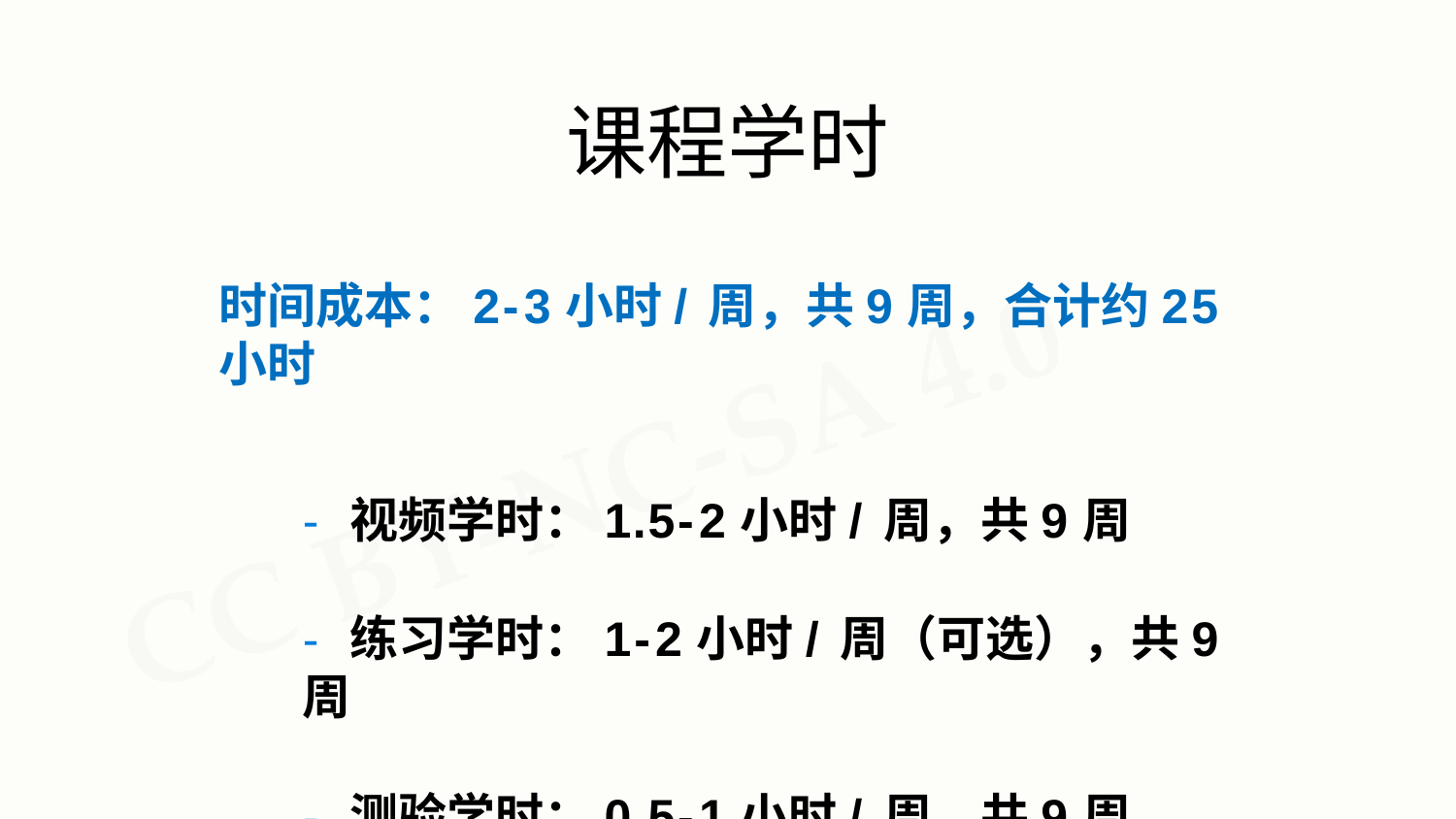

# 课程学时
时间成本：2-3小时/周，共9周，合计约25小时

- 视频学时：1.5-2小时/周，共9周

- 练习学时：1-2小时/周（可选），共9周

- 测验学时：0.5-1小时/周，共9周